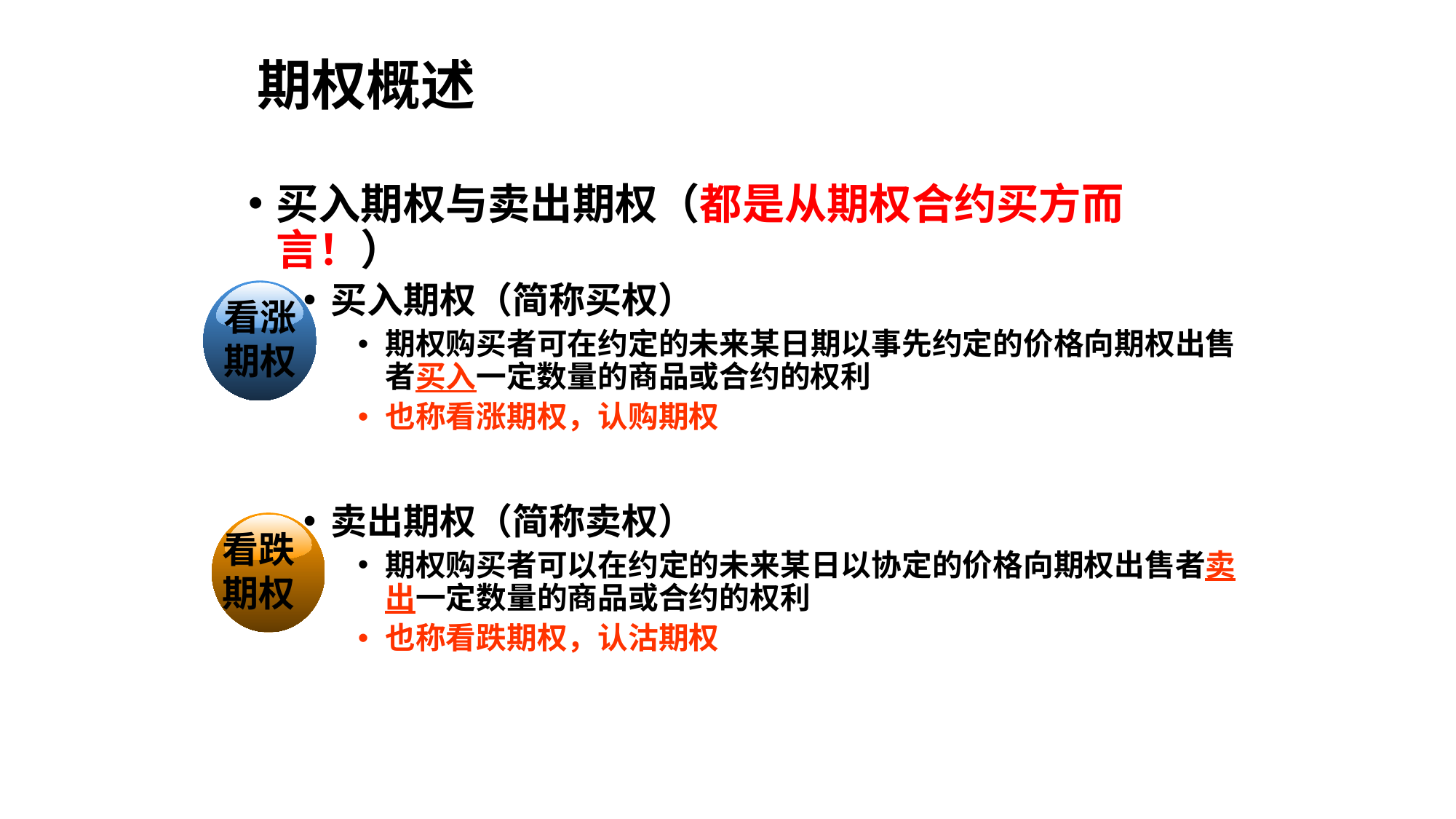

# 期权概述
买入期权与卖出期权（都是从期权合约买方而言！）
买入期权（简称买权）
期权购买者可在约定的未来某日期以事先约定的价格向期权出售者买入一定数量的商品或合约的权利
也称看涨期权，认购期权

卖出期权（简称卖权）
期权购买者可以在约定的未来某日以协定的价格向期权出售者卖出一定数量的商品或合约的权利
也称看跌期权，认沽期权

看涨
期权

看跌
期权